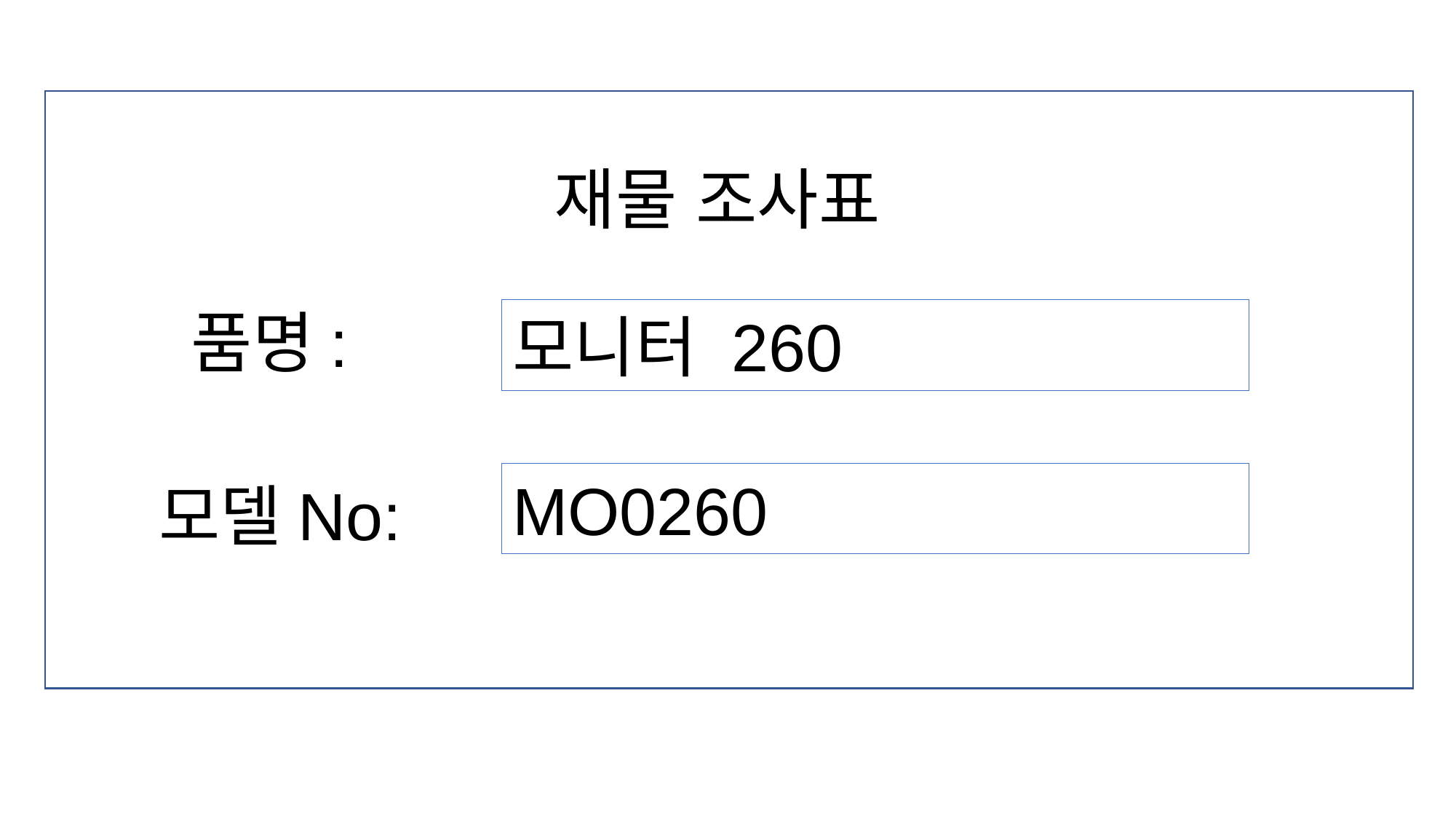

재물 조사표
품명:
모니터 260
MO0260
모델No: